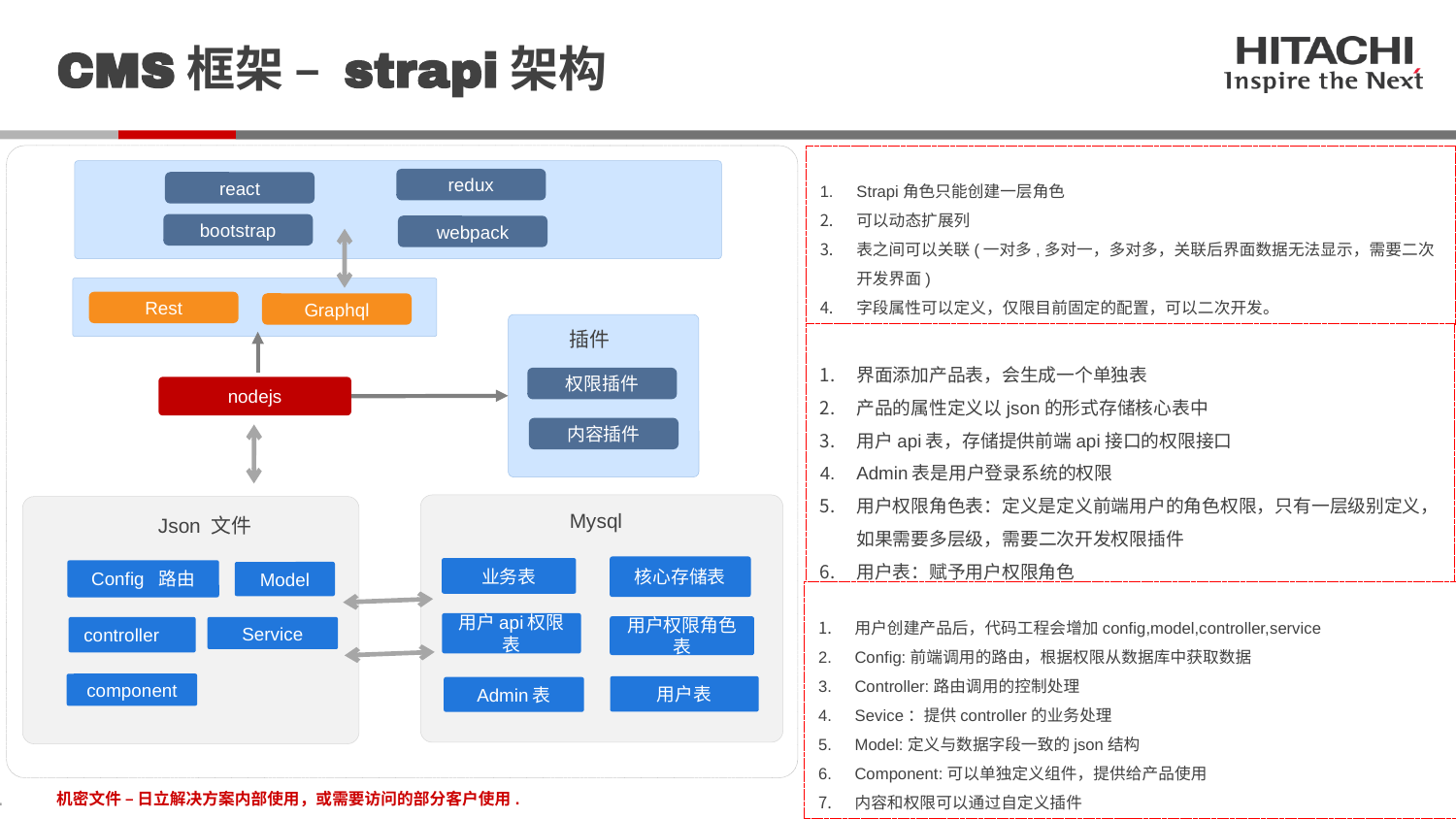

# CMS框架 – strapi架构

Strapi角色只能创建一层角色
可以动态扩展列
表之间可以关联(一对多,多对一，多对多，关联后界面数据无法显示，需要二次开发界面)
字段属性可以定义，仅限目前固定的配置，可以二次开发。

redux
react
bootstrap
webpack

Rest
Graphql
nodejs

插件

界面添加产品表，会生成一个单独表
产品的属性定义以json的形式存储核心表中
用户api表，存储提供前端api接口的权限接口
Admin表是用户登录系统的权限
用户权限角色表：定义是定义前端用户的角色权限，只有一层级别定义，如果需要多层级，需要二次开发权限插件
用户表：赋予用户权限角色
权限插件
内容插件

Mysql
Config  路由
Json 文件
核心存储表
业务表
Model
用户权限角色表
用户api权限表
Service
controller

用户创建产品后，代码工程会增加config,model,controller,service
Config:前端调用的路由，根据权限从数据库中获取数据
Controller:路由调用的控制处理
Sevice：提供controller的业务处理
Model:定义与数据字段一致的json结构
Component:可以单独定义组件，提供给产品使用
内容和权限可以通过自定义插件
用户表
Admin表
component